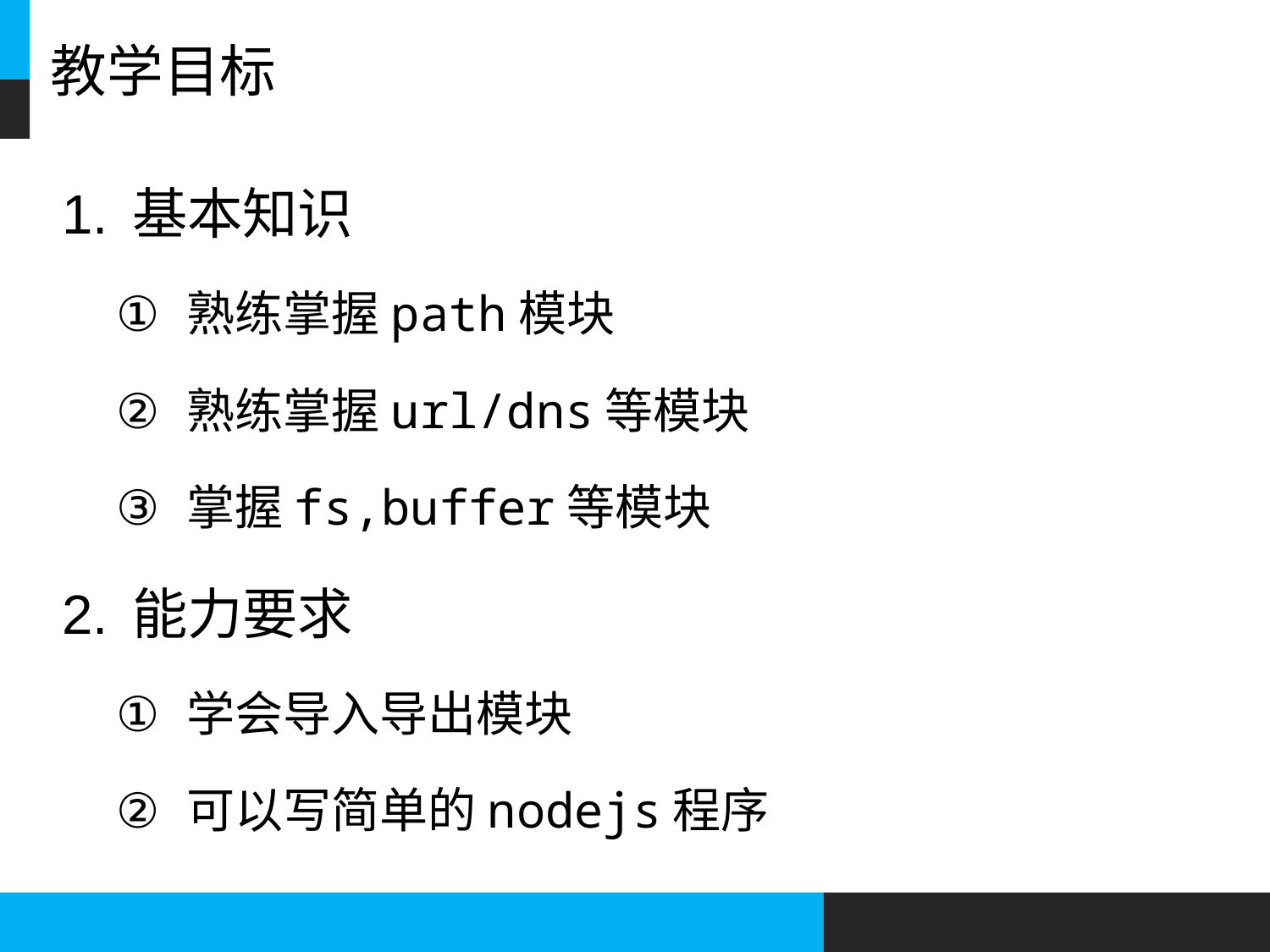

# 教学目标
基本知识
熟练掌握path模块
熟练掌握url/dns等模块
掌握fs,buffer等模块
能力要求
学会导入导出模块
可以写简单的nodejs程序